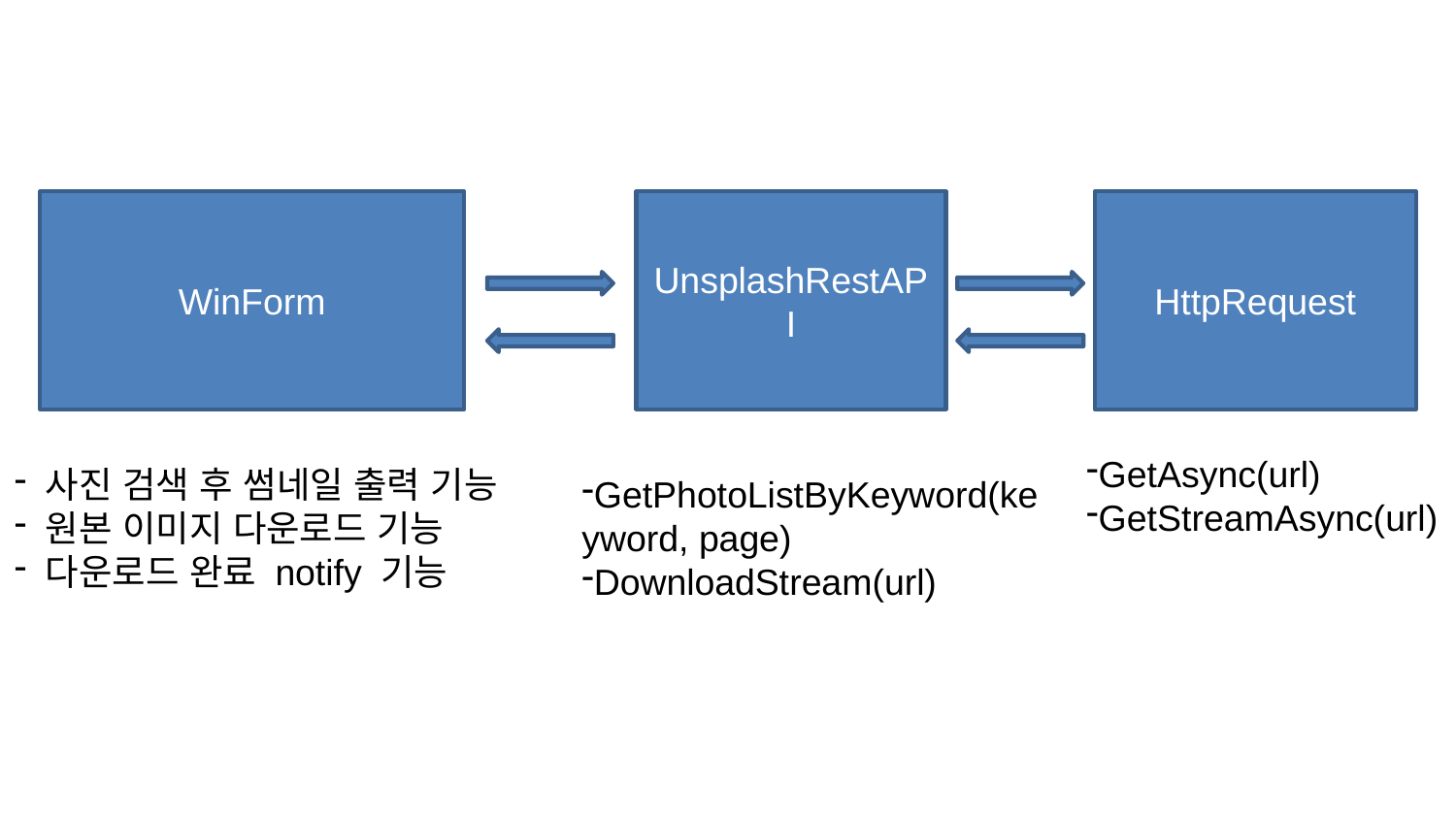

WinForm
UnsplashRestAPI
HttpRequest

GetAsync(url)
GetStreamAsync(url)
 사진 검색 후 썸네일 출력 기능
 원본 이미지 다운로드 기능
 다운로드 완료 notify 기능
GetPhotoListByKeyword(keyword, page)
DownloadStream(url)